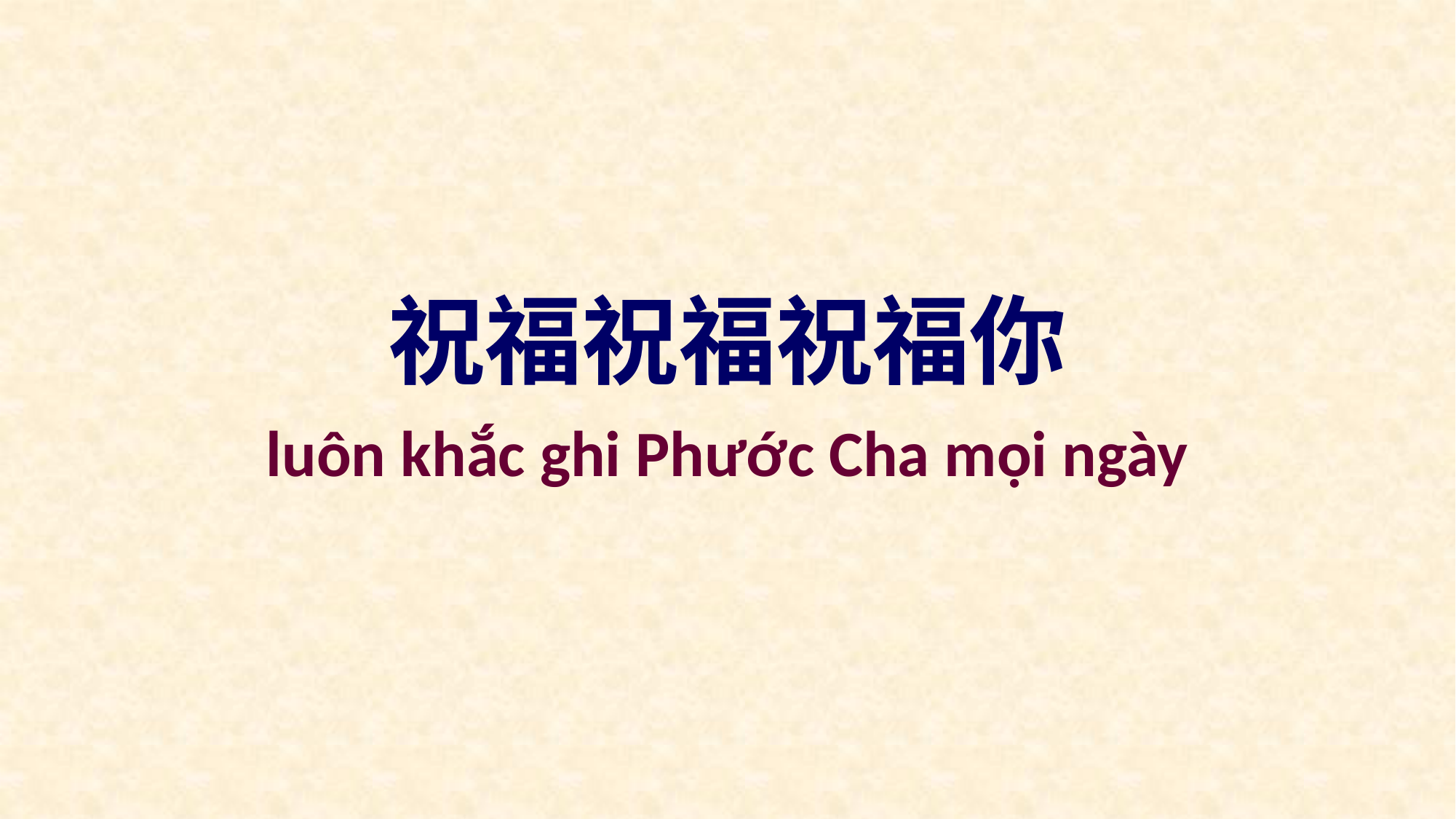

祝福祝福祝福你
luôn khắc ghi Phước Cha mọi ngày